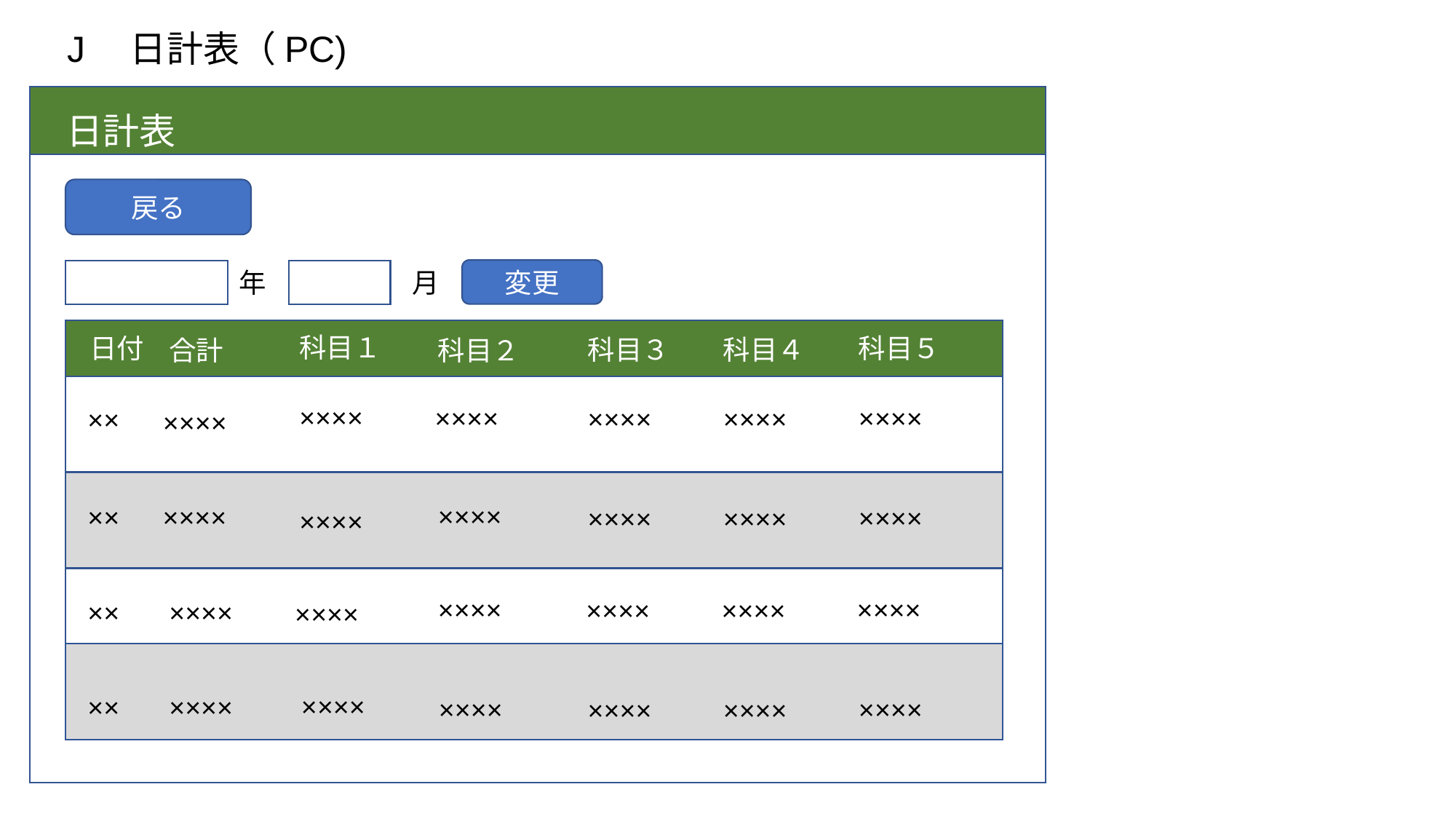

J　日計表（PC)

日計表
戻る
変更
月

年

科目１
日付
科目５
科目３
科目４
合計
科目２

××××
××××
××××
××××
××××
××
××××

××××
××
××××
××××
××××
××××
××××

××××
××××
××××
××××
××
××××
××××

××××
××
××××
××××
××××
××××
××××